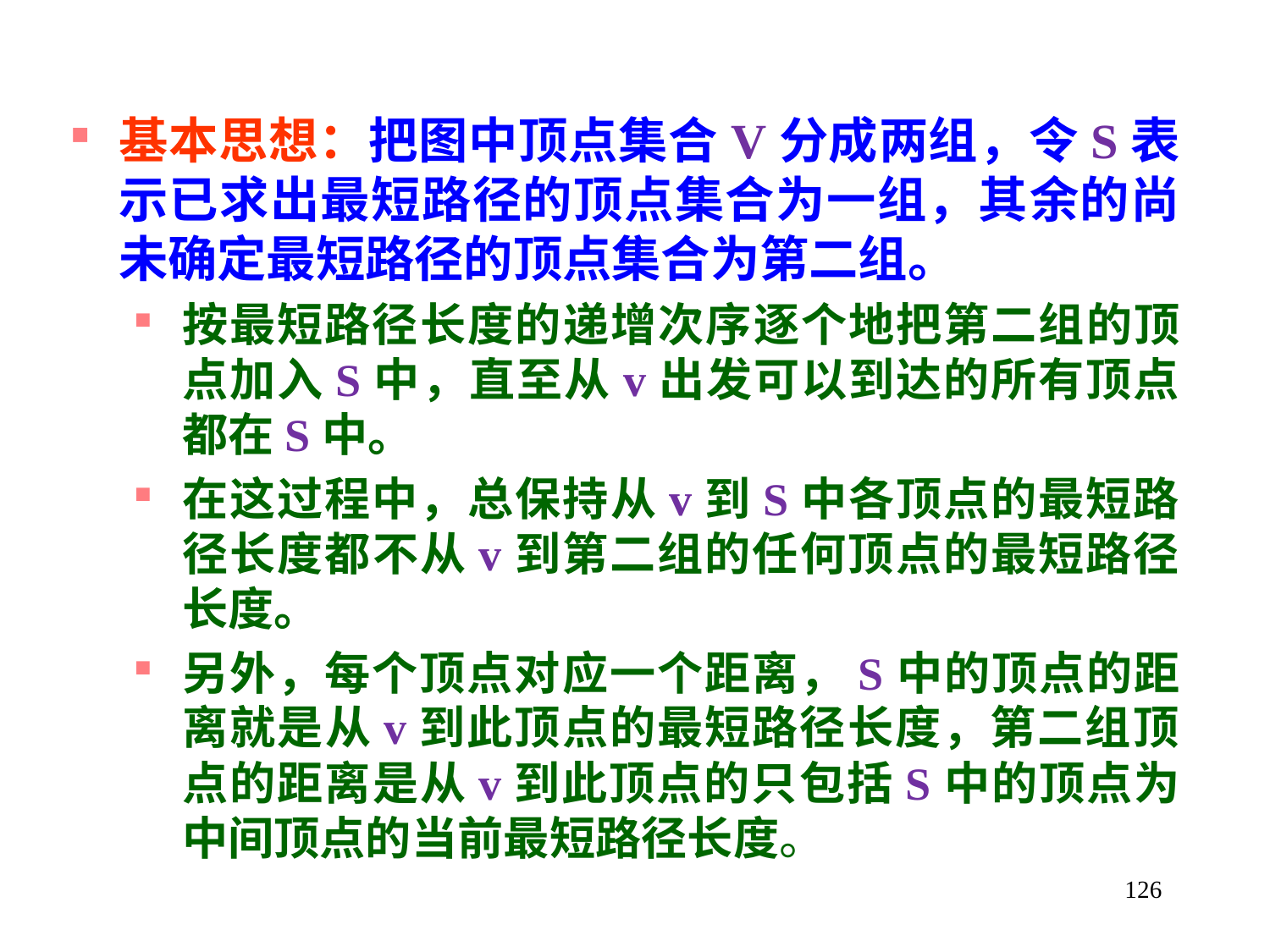

基本思想：把图中顶点集合V分成两组，令S表示已求出最短路径的顶点集合为一组，其余的尚未确定最短路径的顶点集合为第二组。
按最短路径长度的递增次序逐个地把第二组的顶点加入S中，直至从v出发可以到达的所有顶点都在S中。
在这过程中，总保持从v到S中各顶点的最短路径长度都不从v到第二组的任何顶点的最短路径长度。
另外，每个顶点对应一个距离，S中的顶点的距离就是从v到此顶点的最短路径长度，第二组顶点的距离是从v到此顶点的只包括S中的顶点为中间顶点的当前最短路径长度。
126